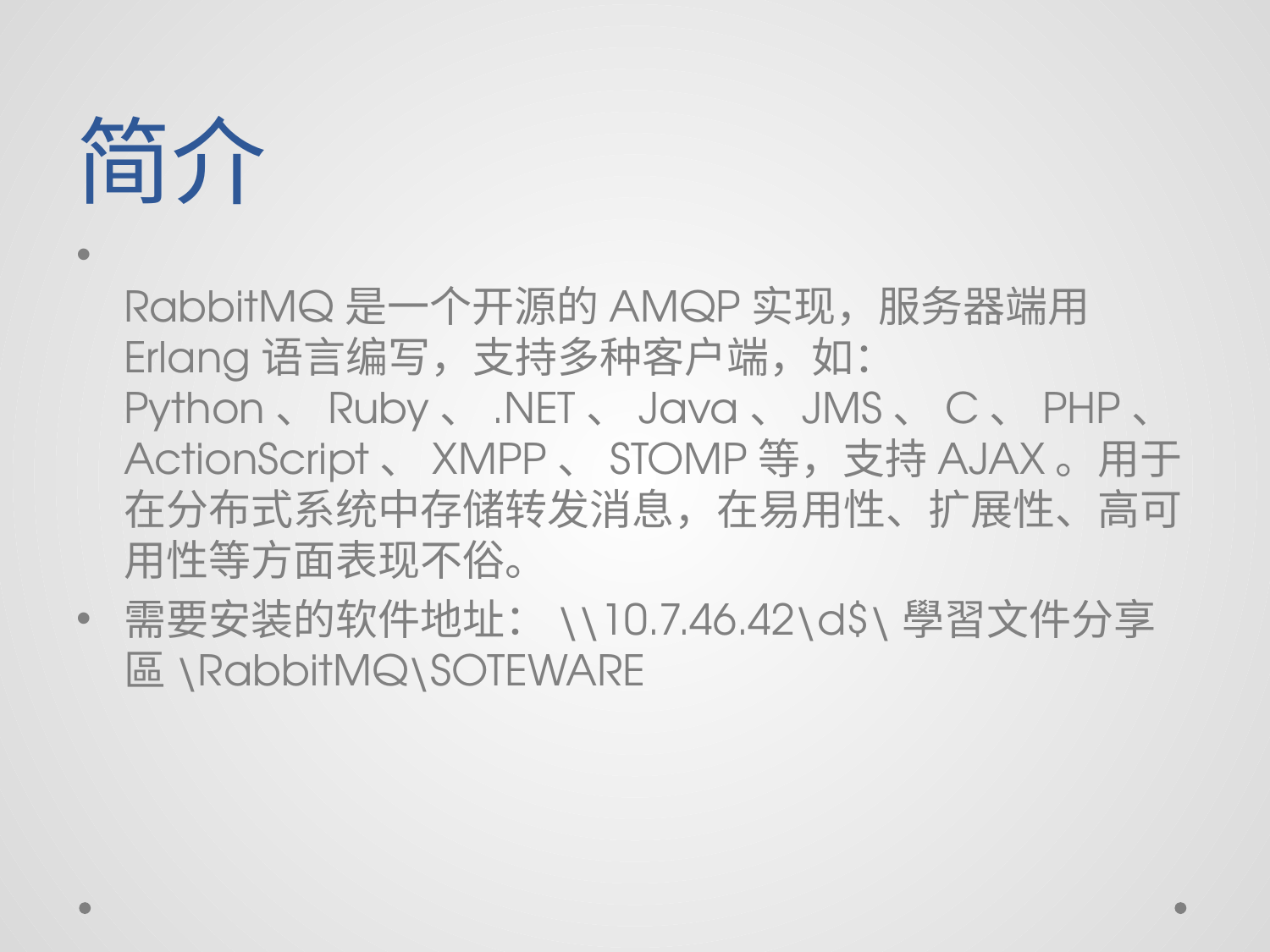

# 简介
RabbitMQ是一个开源的AMQP实现，服务器端用Erlang语言编写，支持多种客户端，如：Python、Ruby、.NET、Java、JMS、C、PHP、ActionScript、XMPP、STOMP等，支持AJAX。用于在分布式系统中存储转发消息，在易用性、扩展性、高可用性等方面表现不俗。
需要安装的软件地址：\\10.7.46.42\d$\學習文件分享區\RabbitMQ\SOTEWARE